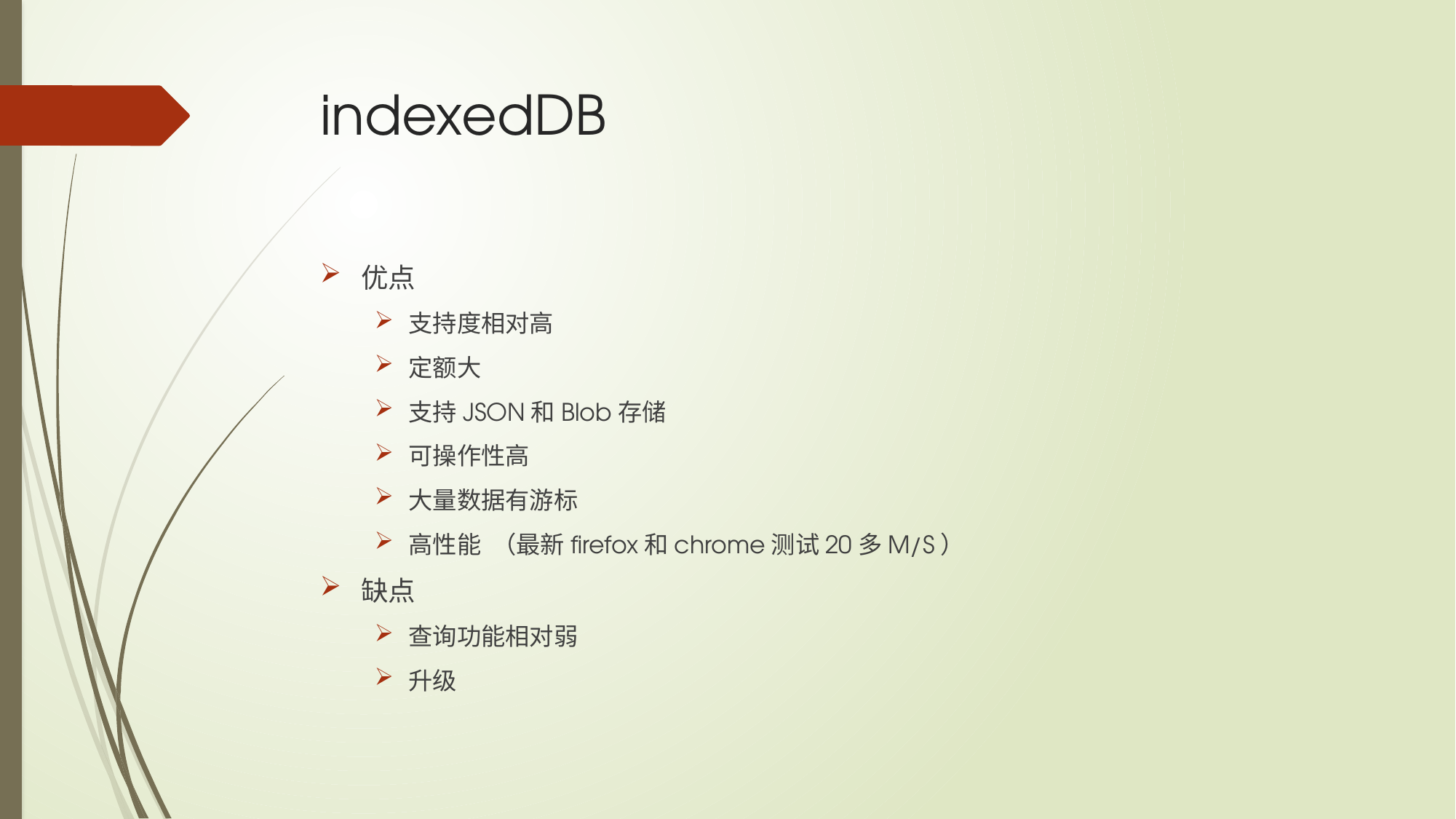

# indexedDB
优点
支持度相对高
定额大
支持JSON和Blob存储
可操作性高
大量数据有游标
高性能  （最新firefox和chrome测试20多M/S）
缺点
查询功能相对弱
升级